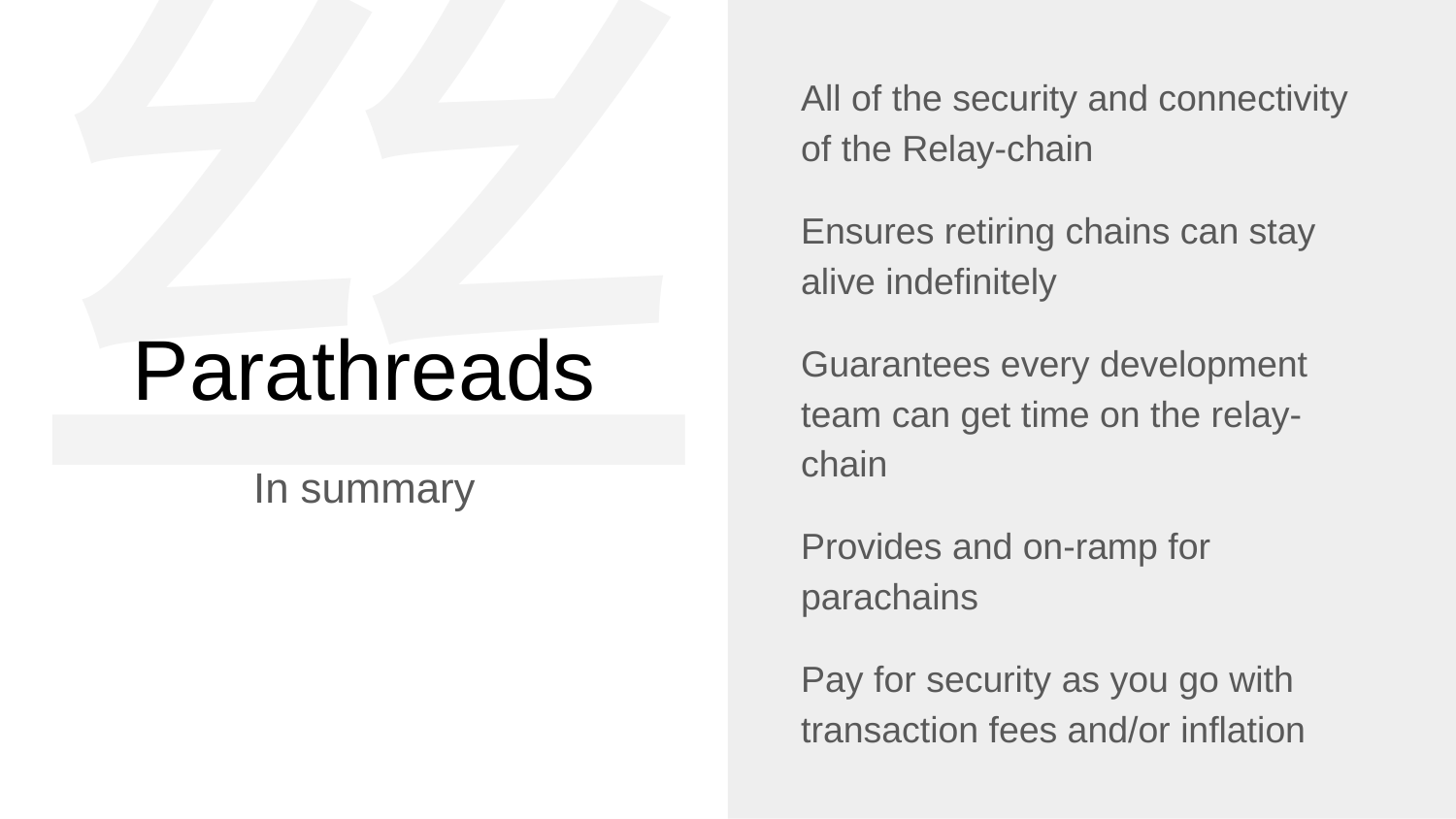

丝
All of the security and connectivity of the Relay-chain
Ensures retiring chains can stay alive indefinitely
Guarantees every development team can get time on the relay-chain
Provides and on-ramp for parachains
Pay for security as you go with transaction fees and/or inflation
# Parathreads
In summary